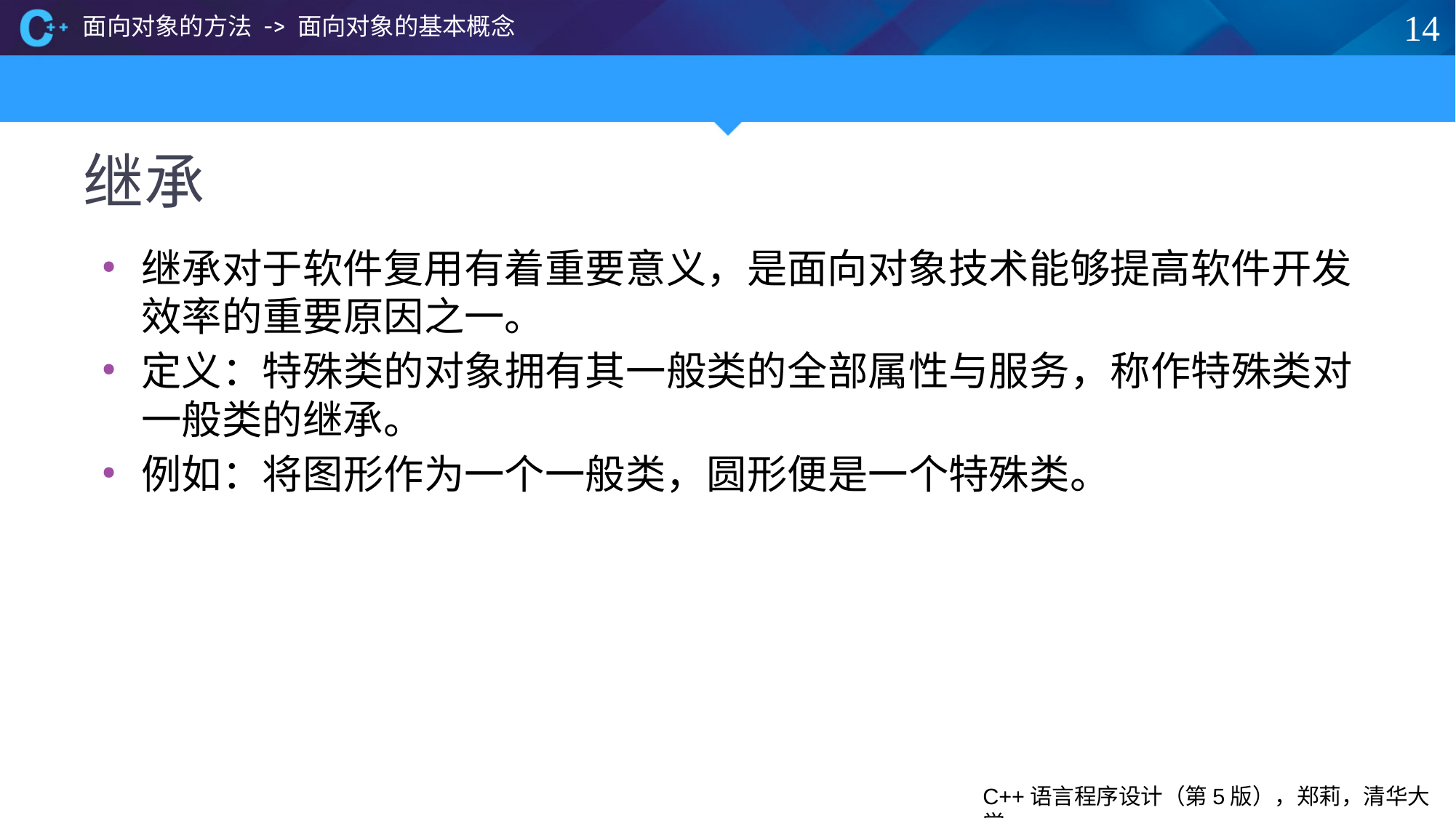

面向对象的方法 -> 面向对象的基本概念
14
# 继承
继承对于软件复用有着重要意义，是面向对象技术能够提高软件开发效率的重要原因之一。
定义：特殊类的对象拥有其一般类的全部属性与服务，称作特殊类对一般类的继承。
例如：将图形作为一个一般类，圆形便是一个特殊类。